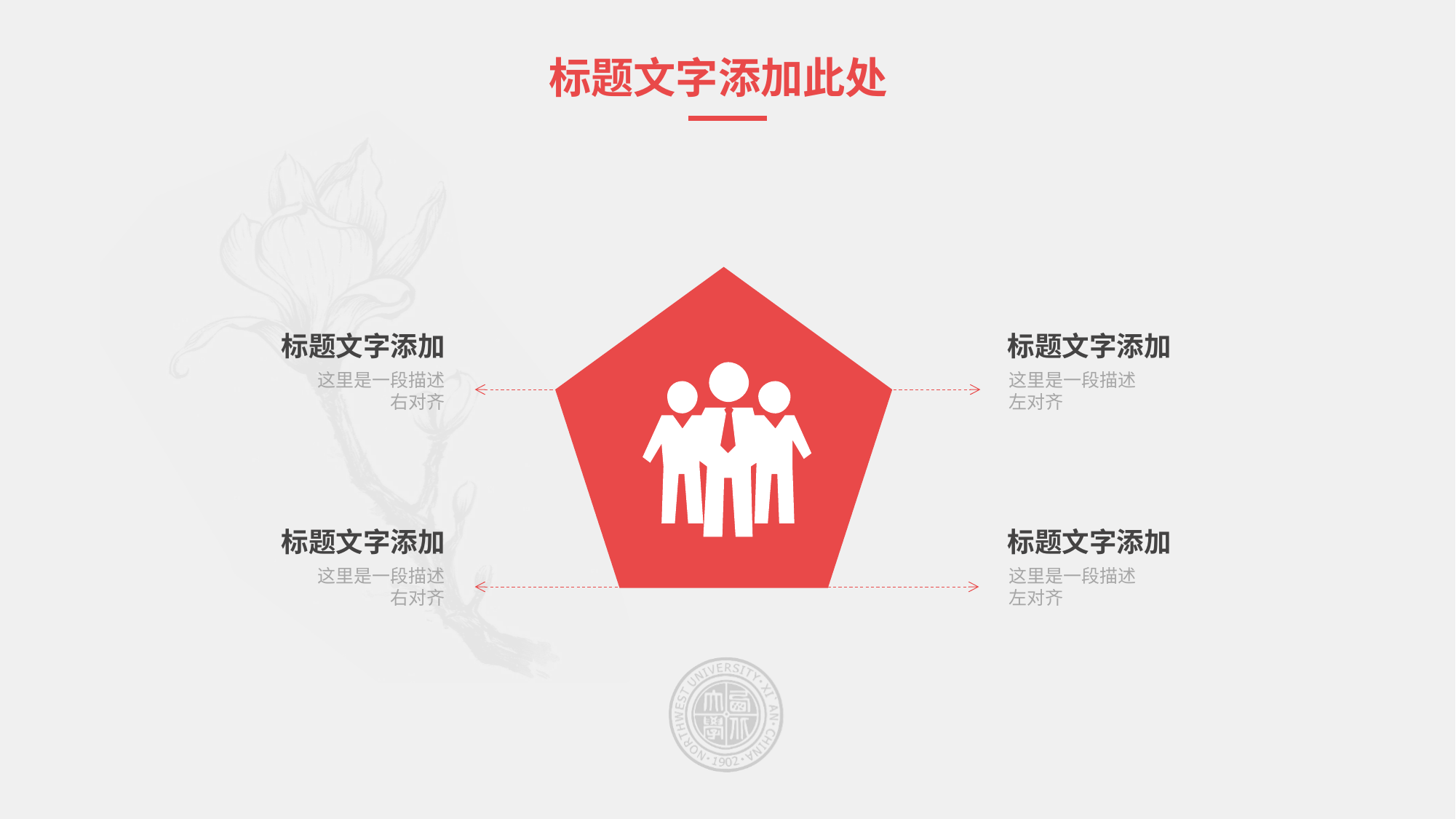

标题文字添加此处

标题文字添加
这里是一段描述
右对齐
标题文字添加
这里是一段描述
左对齐
标题文字添加
这里是一段描述
右对齐
标题文字添加
这里是一段描述
左对齐